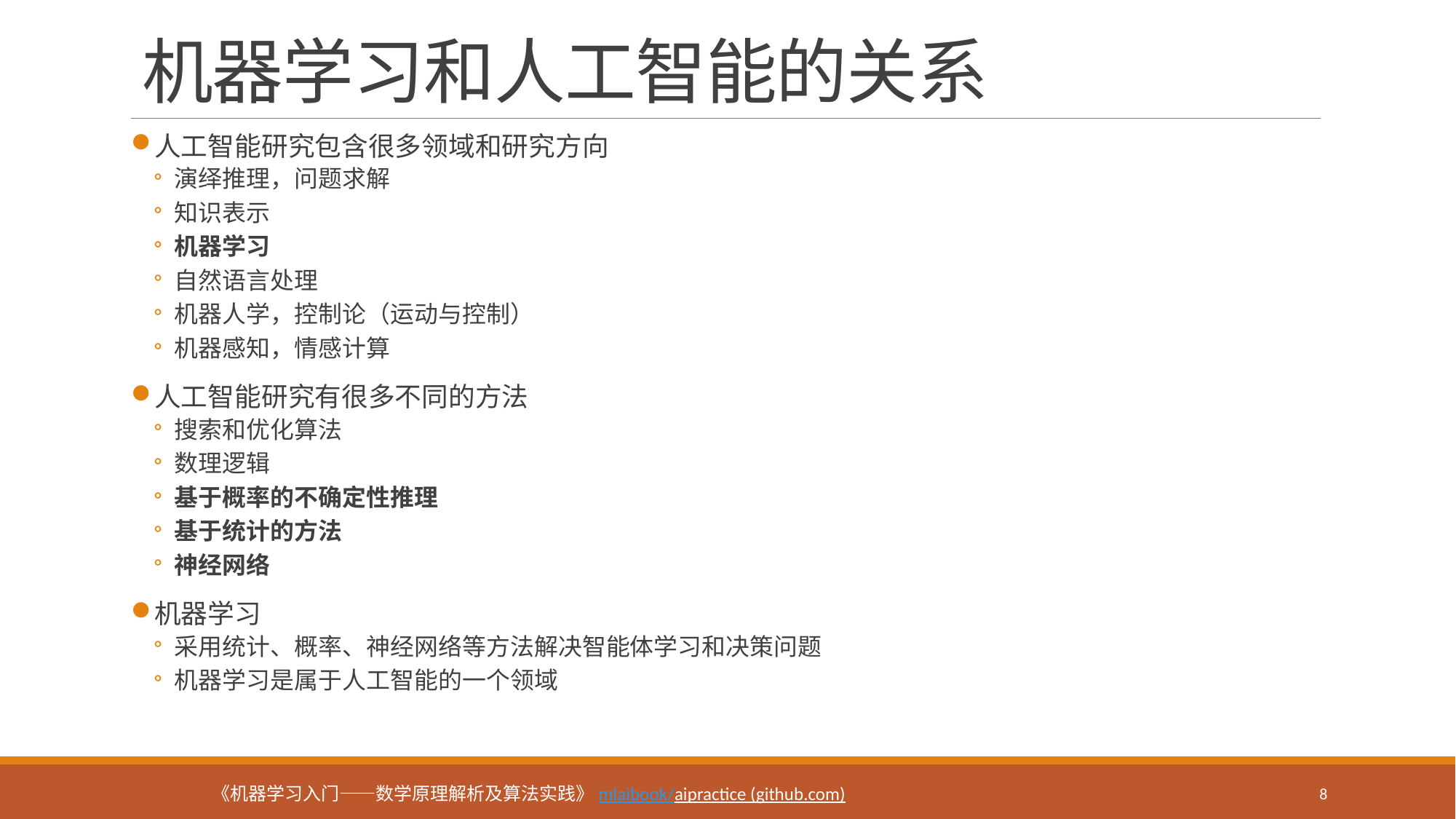

# 机器学习和人工智能的关系
人工智能研究包含很多领域和研究方向
演绎推理，问题求解
知识表示
机器学习
自然语言处理
机器人学，控制论（运动与控制）
机器感知，情感计算
人工智能研究有很多不同的方法
搜索和优化算法
数理逻辑
基于概率的不确定性推理
基于统计的方法
神经网络
机器学习
采用统计、概率、神经网络等方法解决智能体学习和决策问题
机器学习是属于人工智能的一个领域
8